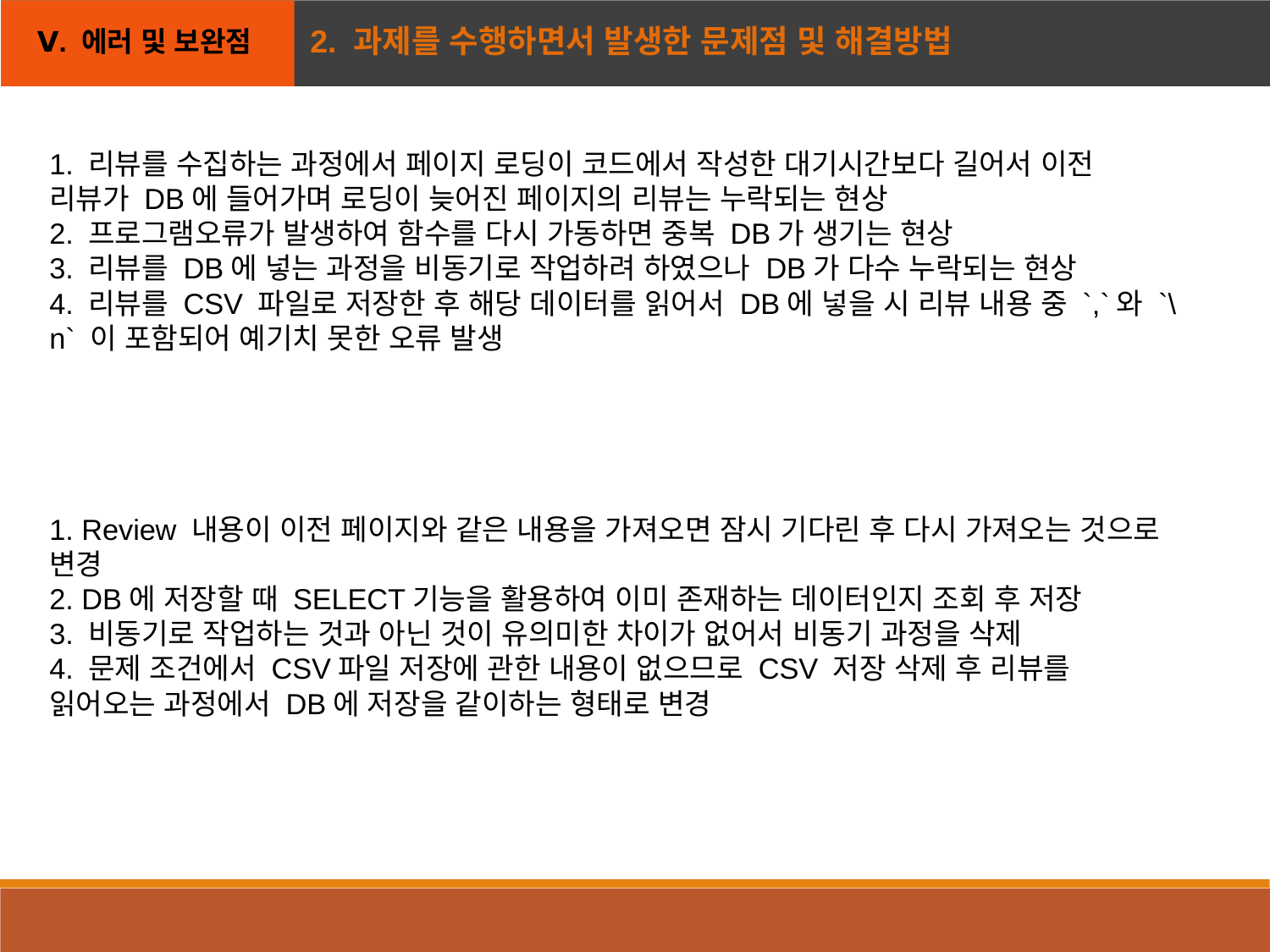

2. 과제를 수행하면서 발생한 문제점 및 해결방법
Ⅴ. 에러 및 보완점

1. 리뷰를 수집하는 과정에서 페이지 로딩이 코드에서 작성한 대기시간보다 길어서 이전 리뷰가 DB에 들어가며 로딩이 늦어진 페이지의 리뷰는 누락되는 현상
2. 프로그램오류가 발생하여 함수를 다시 가동하면 중복 DB가 생기는 현상
3. 리뷰를 DB에 넣는 과정을 비동기로 작업하려 하였으나 DB가 다수 누락되는 현상
4. 리뷰를 CSV 파일로 저장한 후 해당 데이터를 읽어서 DB에 넣을 시 리뷰 내용 중 `,`와 `\n` 이 포함되어 예기치 못한 오류 발생
1. Review 내용이 이전 페이지와 같은 내용을 가져오면 잠시 기다린 후 다시 가져오는 것으로 변경
2. DB에 저장할 때 SELECT기능을 활용하여 이미 존재하는 데이터인지 조회 후 저장
3. 비동기로 작업하는 것과 아닌 것이 유의미한 차이가 없어서 비동기 과정을 삭제
4. 문제 조건에서 CSV파일 저장에 관한 내용이 없으므로 CSV 저장 삭제 후 리뷰를 읽어오는 과정에서 DB에 저장을 같이하는 형태로 변경